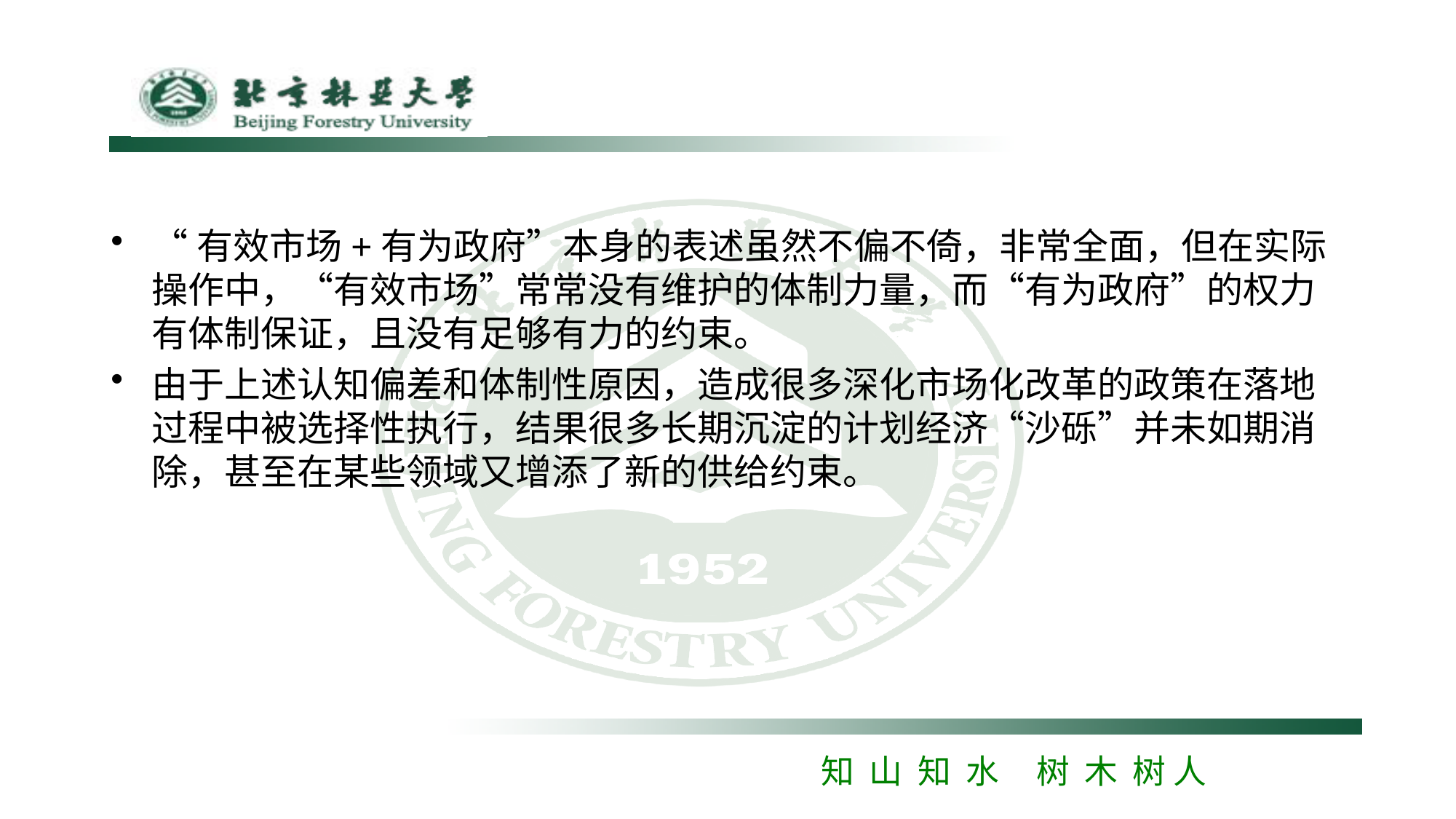

#
“有效市场+有为政府”本身的表述虽然不偏不倚，非常全面，但在实际操作中，“有效市场”常常没有维护的体制力量，而“有为政府”的权力有体制保证，且没有足够有力的约束。
由于上述认知偏差和体制性原因，造成很多深化市场化改革的政策在落地过程中被选择性执行，结果很多长期沉淀的计划经济“沙砾”并未如期消除，甚至在某些领域又增添了新的供给约束。